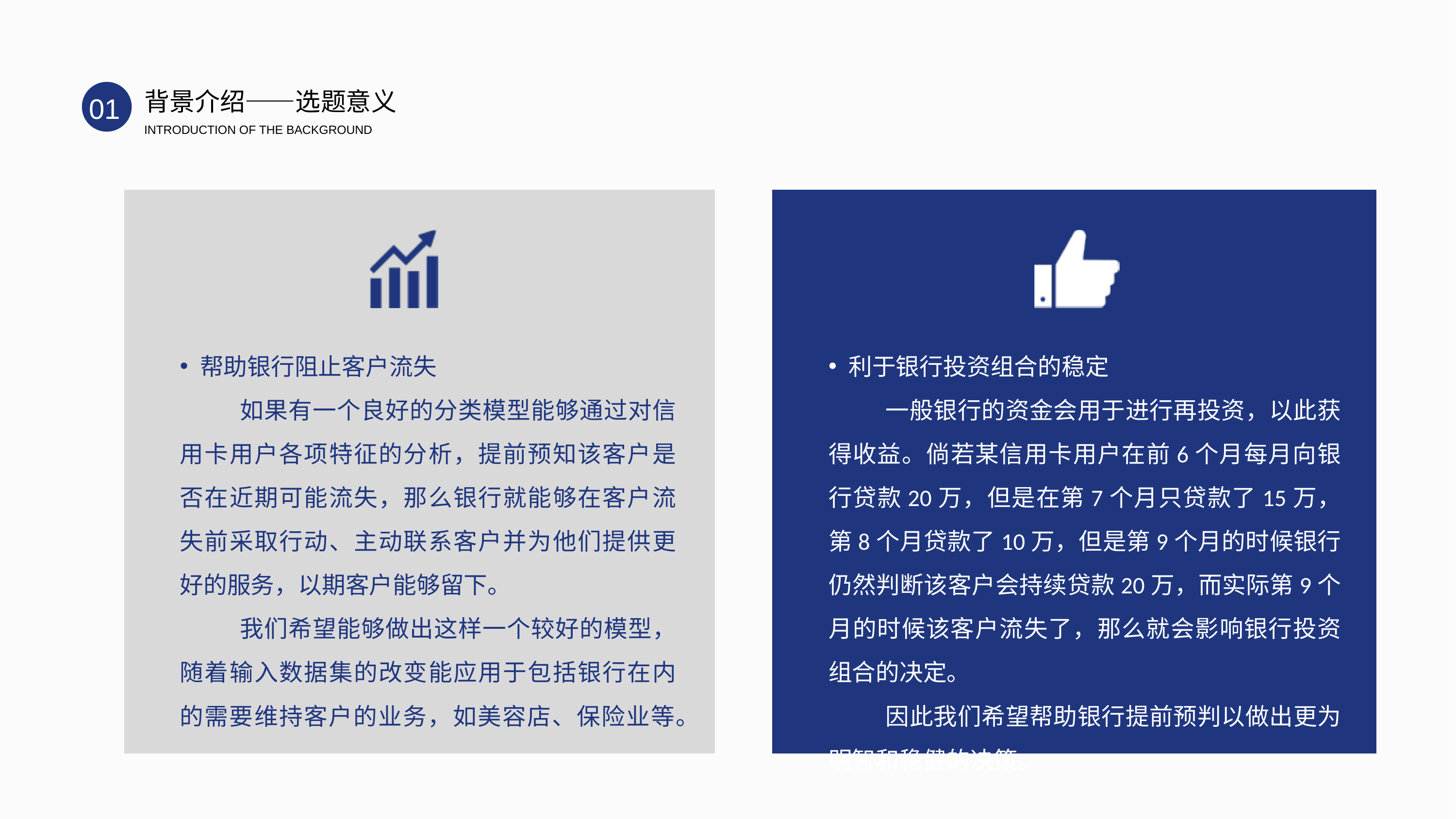

背景介绍——选题意义

01
INTRODUCTION OF THE BACKGROUND

帮助银行阻止客户流失
         如果有一个良好的分类模型能够通过对信用卡用户各项特征的分析，提前预知该客户是否在近期可能流失，那么银行就能够在客户流失前采取行动、主动联系客户并为他们提供更好的服务，以期客户能够留下。
         我们希望能够做出这样一个较好的模型，随着输入数据集的改变能应用于包括银行在内的需要维持客户的业务，如美容店、保险业等。
利于银行投资组合的稳定
         一般银行的资金会用于进行再投资，以此获得收益。倘若某信用卡用户在前6个月每月向银行贷款20万，但是在第7个月只贷款了15万，第8个月贷款了10万，但是第9个月的时候银行仍然判断该客户会持续贷款20万，而实际第9个月的时候该客户流失了，那么就会影响银行投资组合的决定。
         因此我们希望帮助银行提前预判以做出更为明智和稳健的决策。